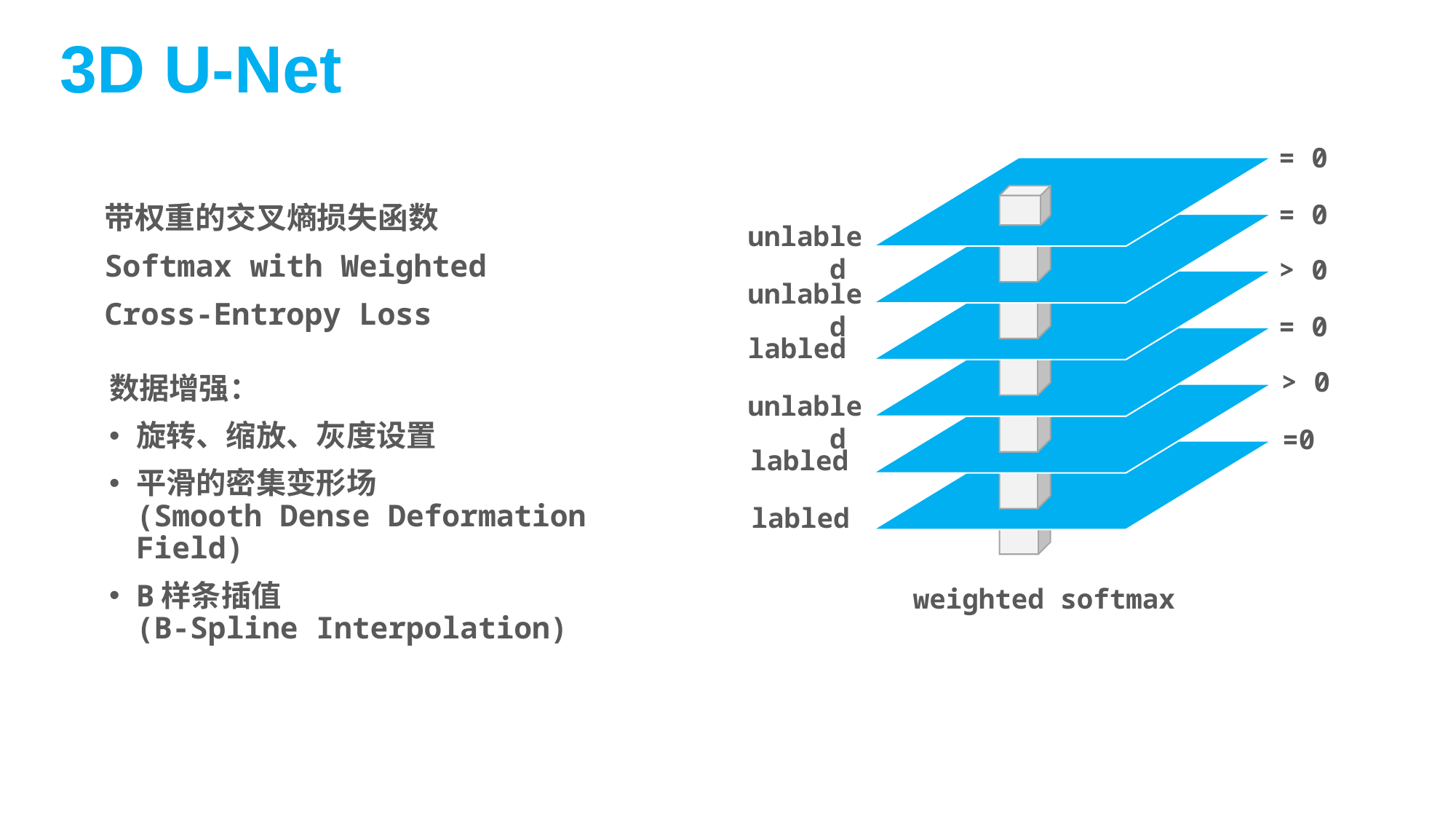

# 3D U-Net
= 0

= 0
带权重的交叉熵损失函数
Softmax with Weighted
Cross-Entropy Loss
unlabled

> 0

unlabled
= 0
labled

> 0
数据增强：
旋转、缩放、灰度设置
平滑的密集变形场
(Smooth Dense Deformation Field)
B样条插值
(B-Spline Interpolation)
unlabled

=0
labled

labled

weighted softmax